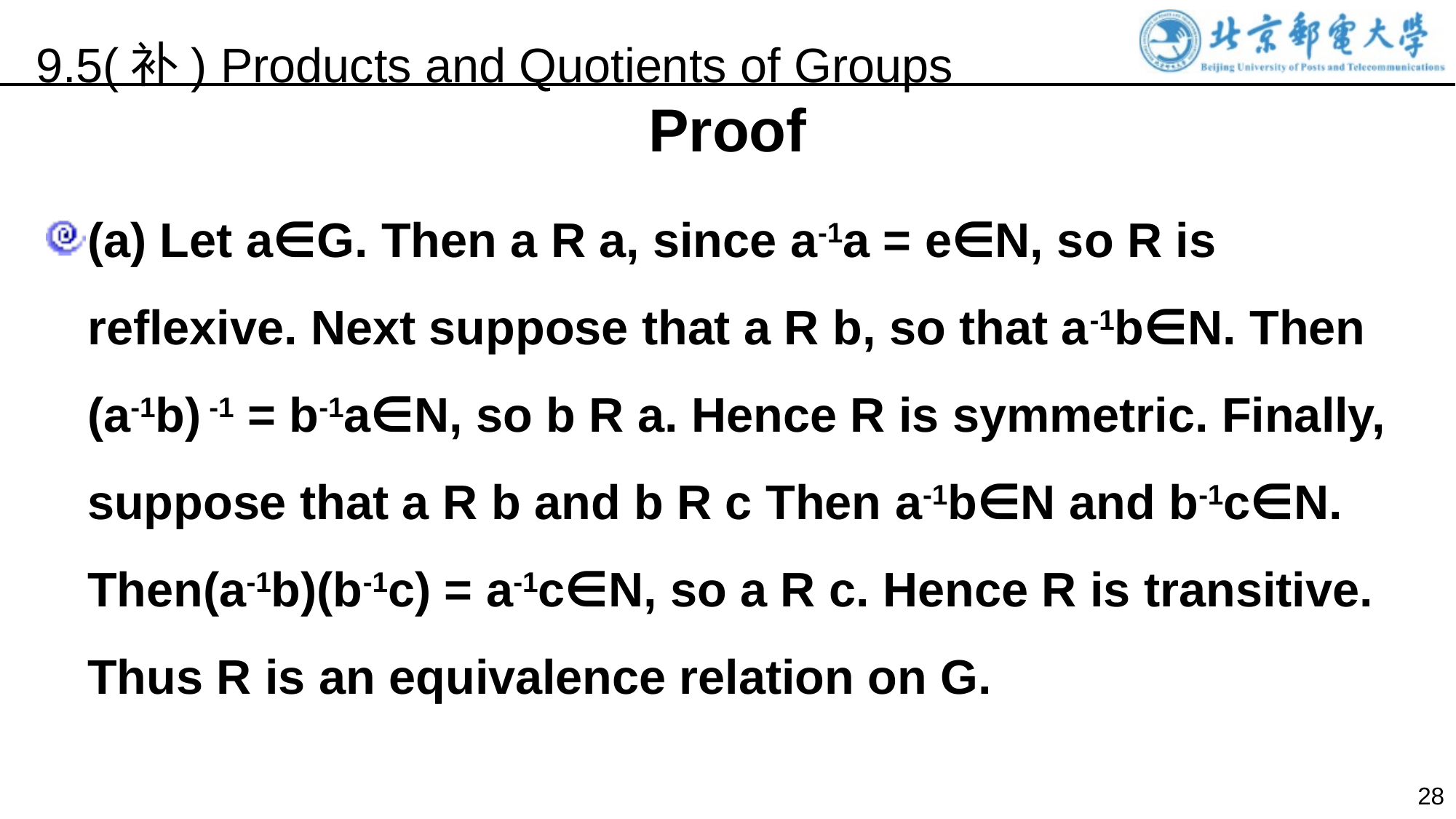

9.5(补) Products and Quotients of Groups
Proof
(a) Let a∈G. Then a R a, since a-1a = e∈N, so R is reflexive. Next suppose that a R b, so that a-1b∈N. Then (a-1b) -1 = b-1a∈N, so b R a. Hence R is symmetric. Finally, suppose that a R b and b R c Then a-1b∈N and b-1c∈N. Then(a-1b)(b-1c) = a-1c∈N, so a R c. Hence R is transitive. Thus R is an equivalence relation on G.